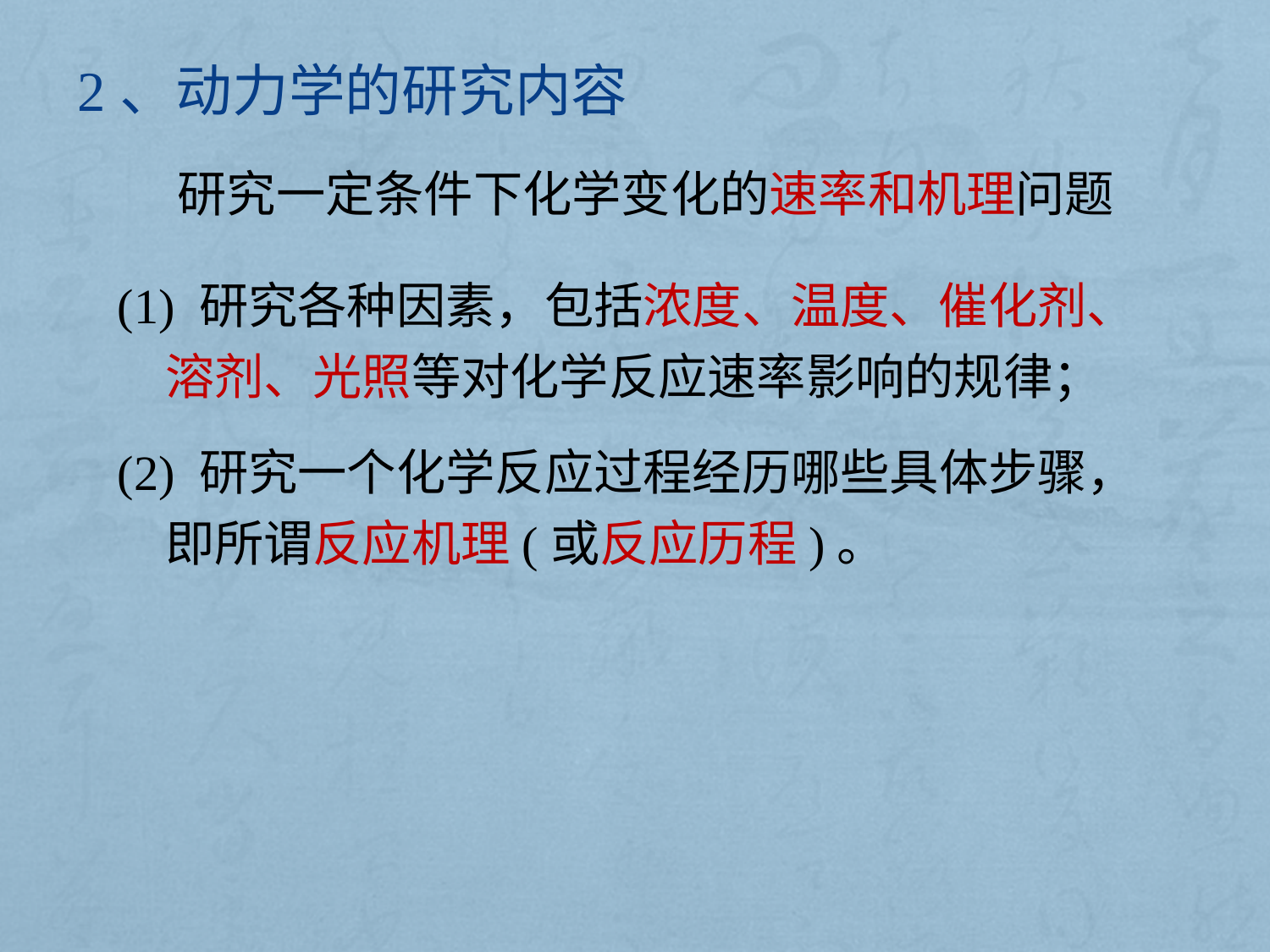

2、动力学的研究内容
研究一定条件下化学变化的速率和机理问题
(1) 研究各种因素，包括浓度、温度、催化剂、溶剂、光照等对化学反应速率影响的规律；
(2) 研究一个化学反应过程经历哪些具体步骤，即所谓反应机理(或反应历程)。